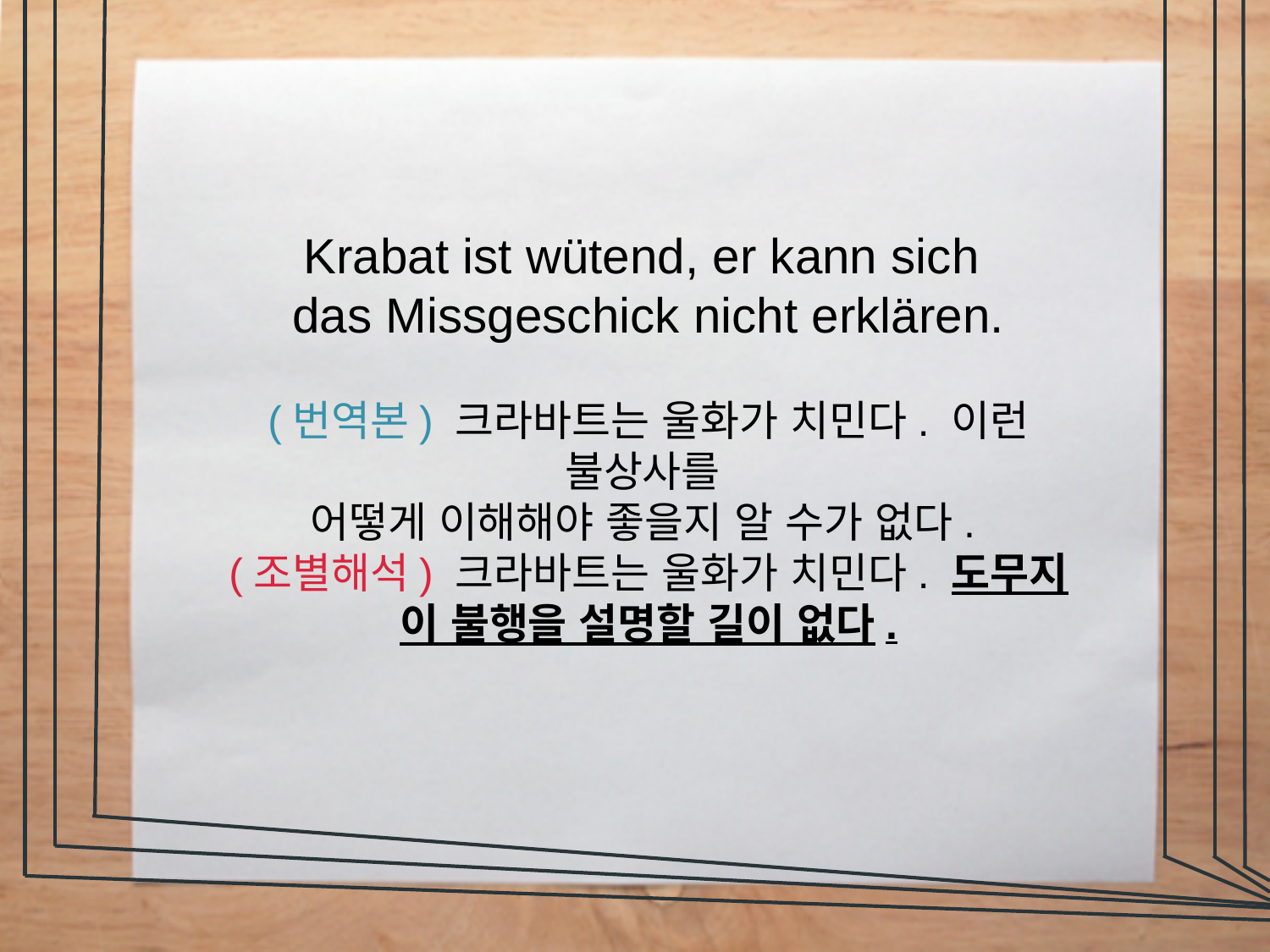

Krabat ist wütend, er kann sich
das Missgeschick nicht erklären.

(번역본) 크라바트는 울화가 치민다. 이런 불상사를
어떻게 이해해야 좋을지 알 수가 없다.
(조별해석) 크라바트는 울화가 치민다. 도무지
이 불행을 설명할 길이 없다.